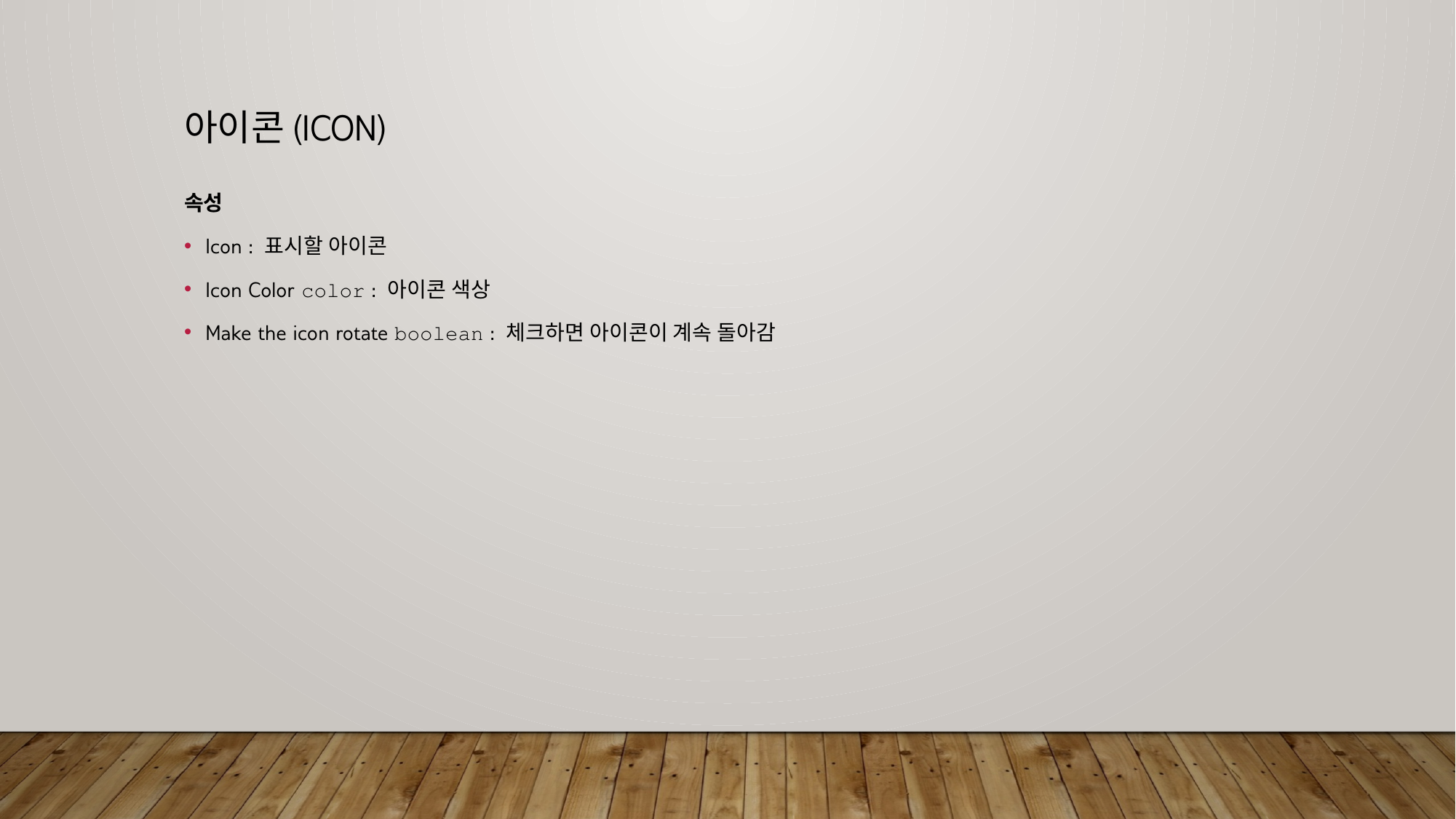

# 아이콘(Icon)
속성
Icon : 표시할 아이콘
Icon Color color : 아이콘 색상
Make the icon rotate boolean : 체크하면 아이콘이 계속 돌아감